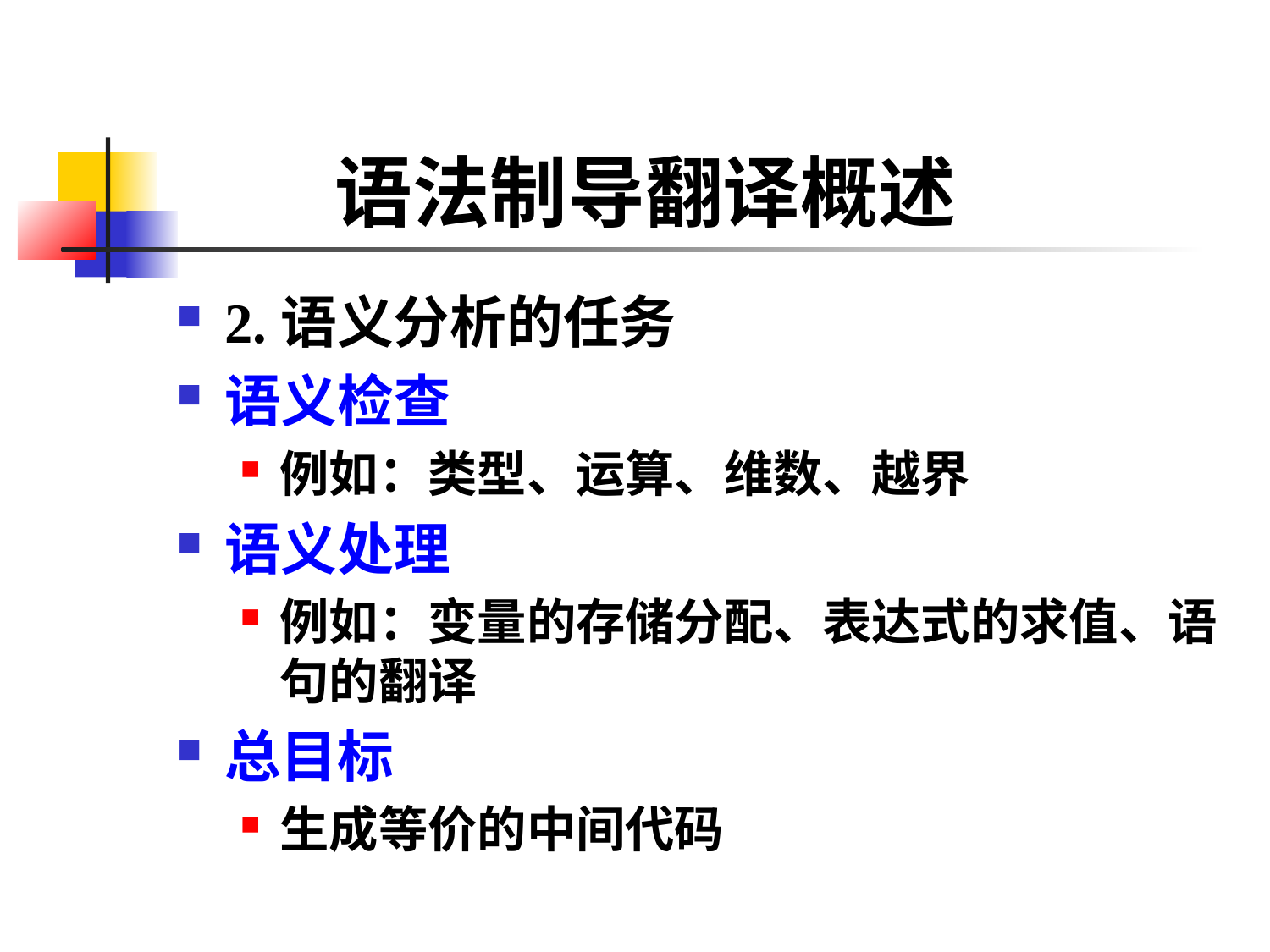

2.语义分析的任务
语义检查
例如：类型、运算、维数、越界
语义处理
例如：变量的存储分配、表达式的求值、语句的翻译
总目标
生成等价的中间代码
语法制导翻译概述